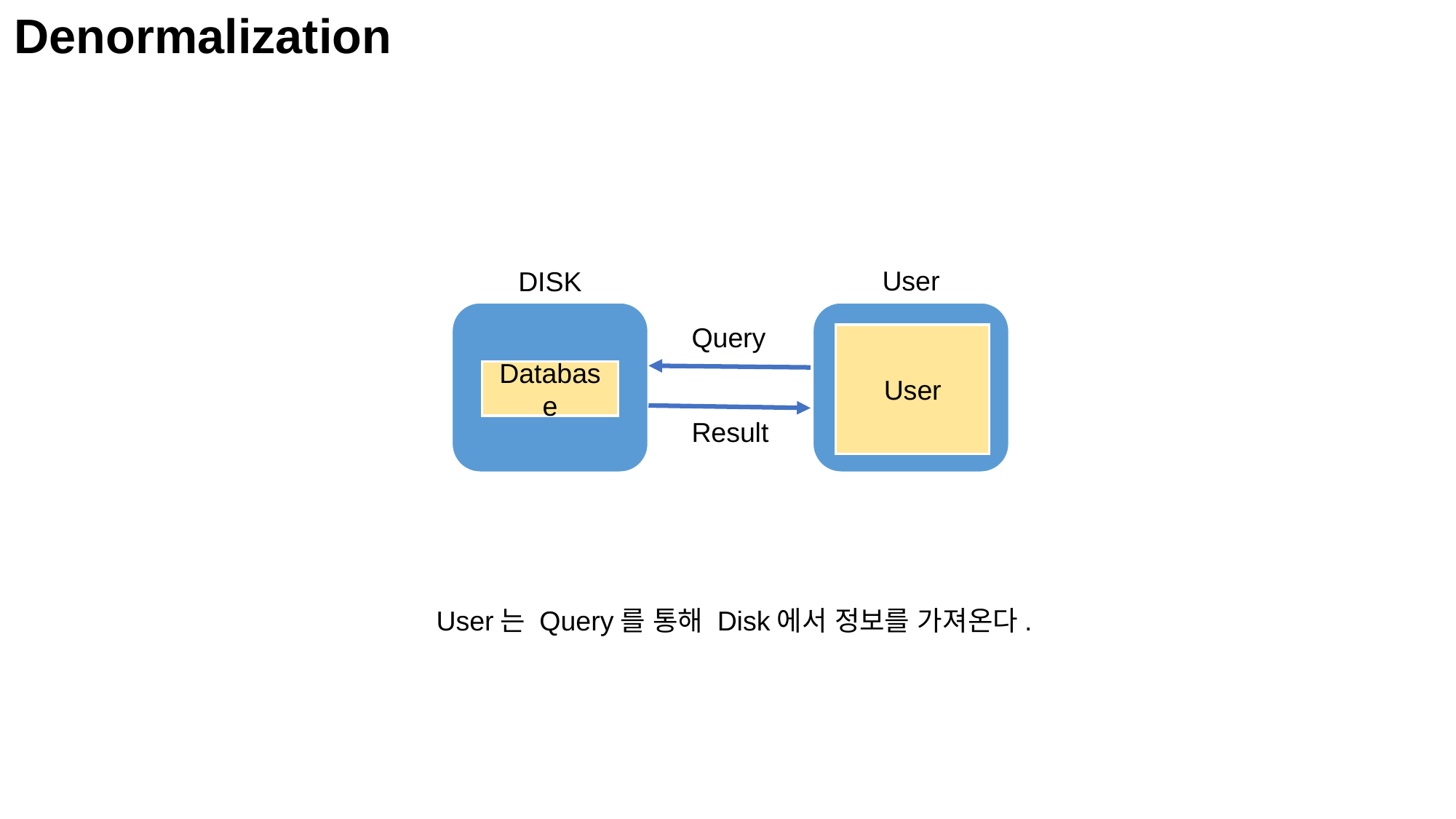

Denormalization
User
DISK

Query
User
Database
Result
User는 Query를 통해 Disk에서 정보를 가져온다.